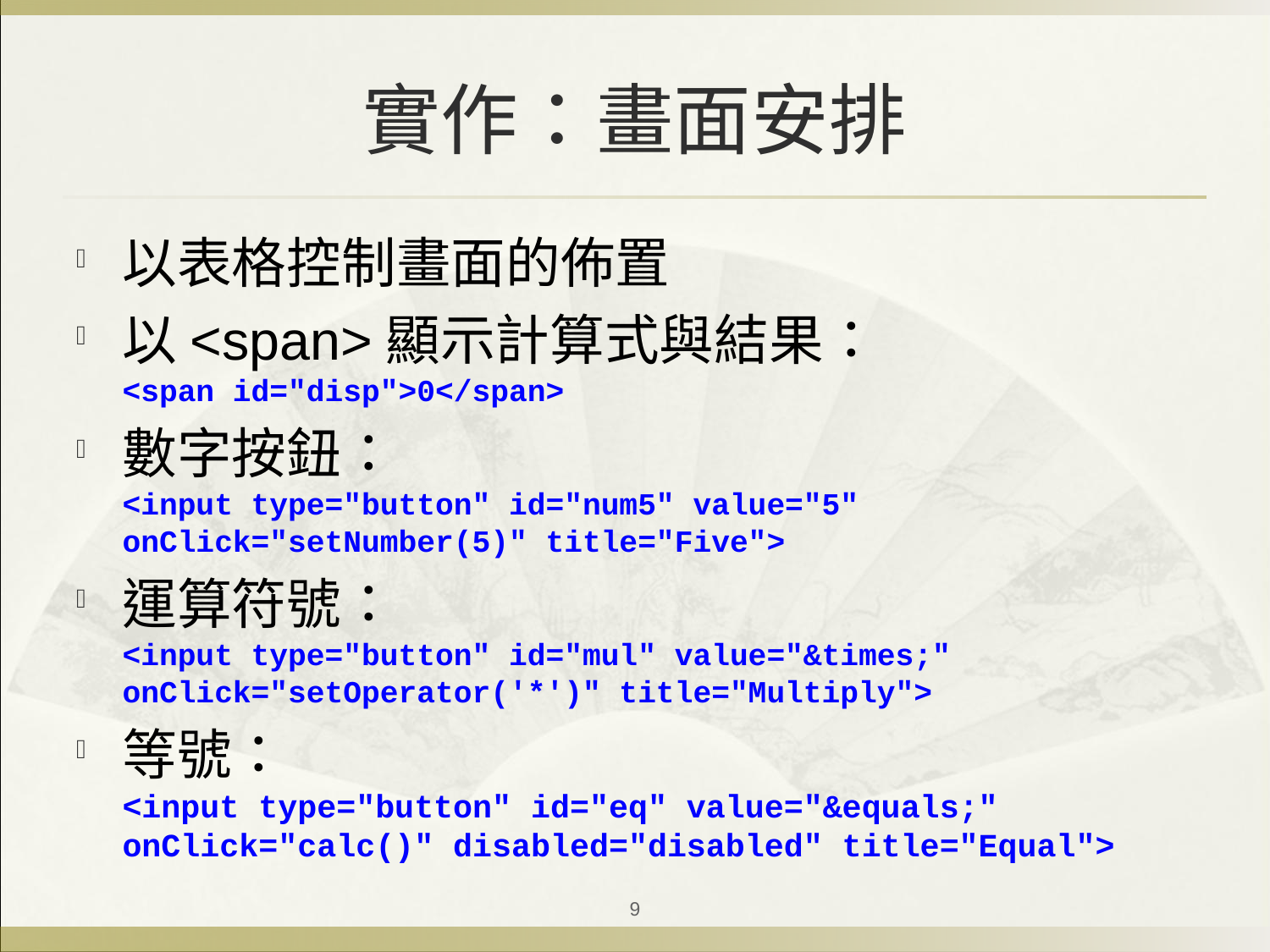

# 實作：畫面安排
以表格控制畫面的佈置
以<span>顯示計算式與結果：
<span id="disp">0</span>
數字按鈕：
<input type="button" id="num5" value="5" onClick="setNumber(5)" title="Five">
運算符號：
<input type="button" id="mul" value="&times;" onClick="setOperator('*')" title="Multiply">
等號：
<input type="button" id="eq" value="&equals;" onClick="calc()" disabled="disabled" title="Equal">
9